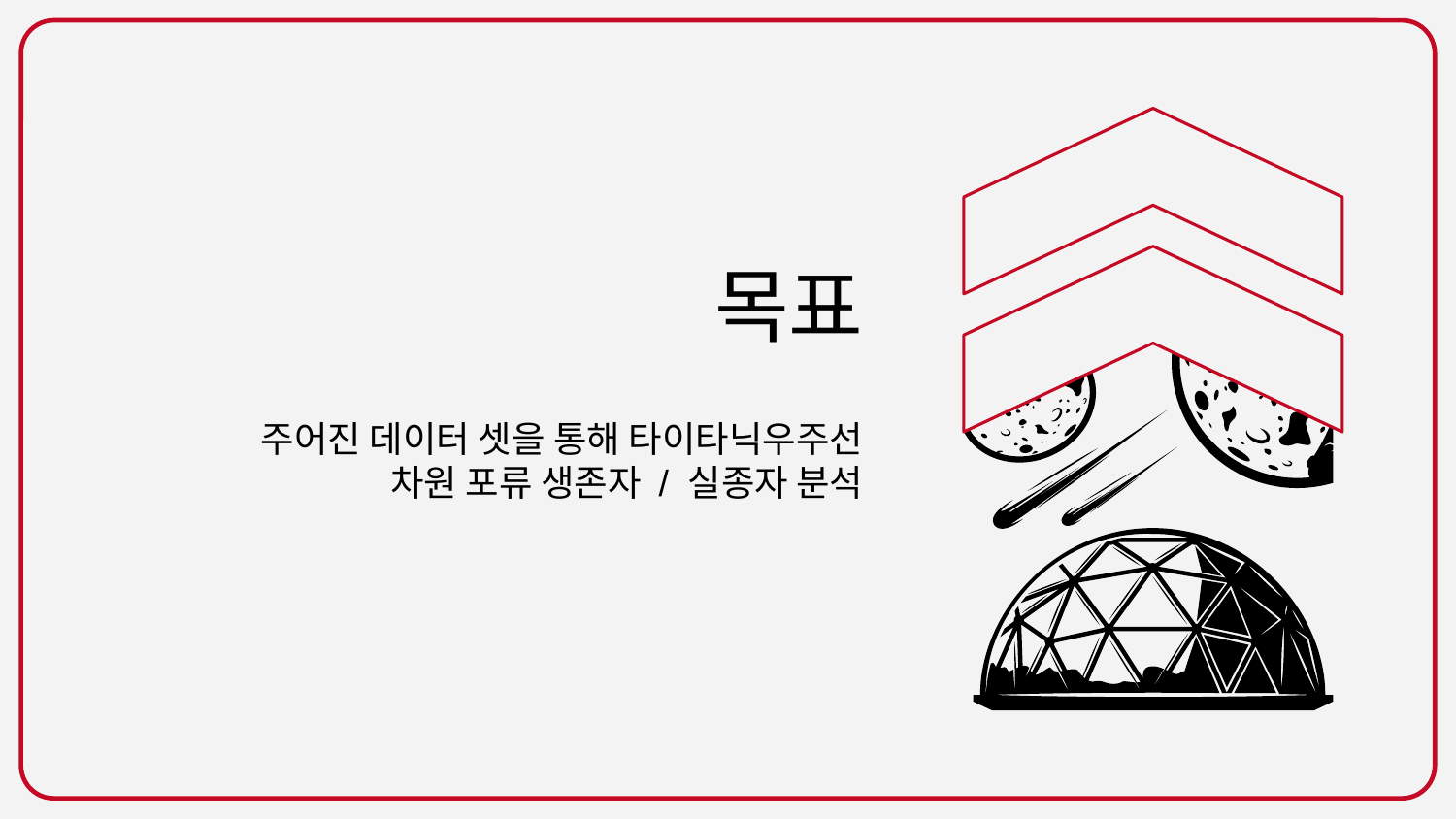

# 목표
주어진 데이터 셋을 통해 타이타닉우주선
차원 포류 생존자 / 실종자 분석